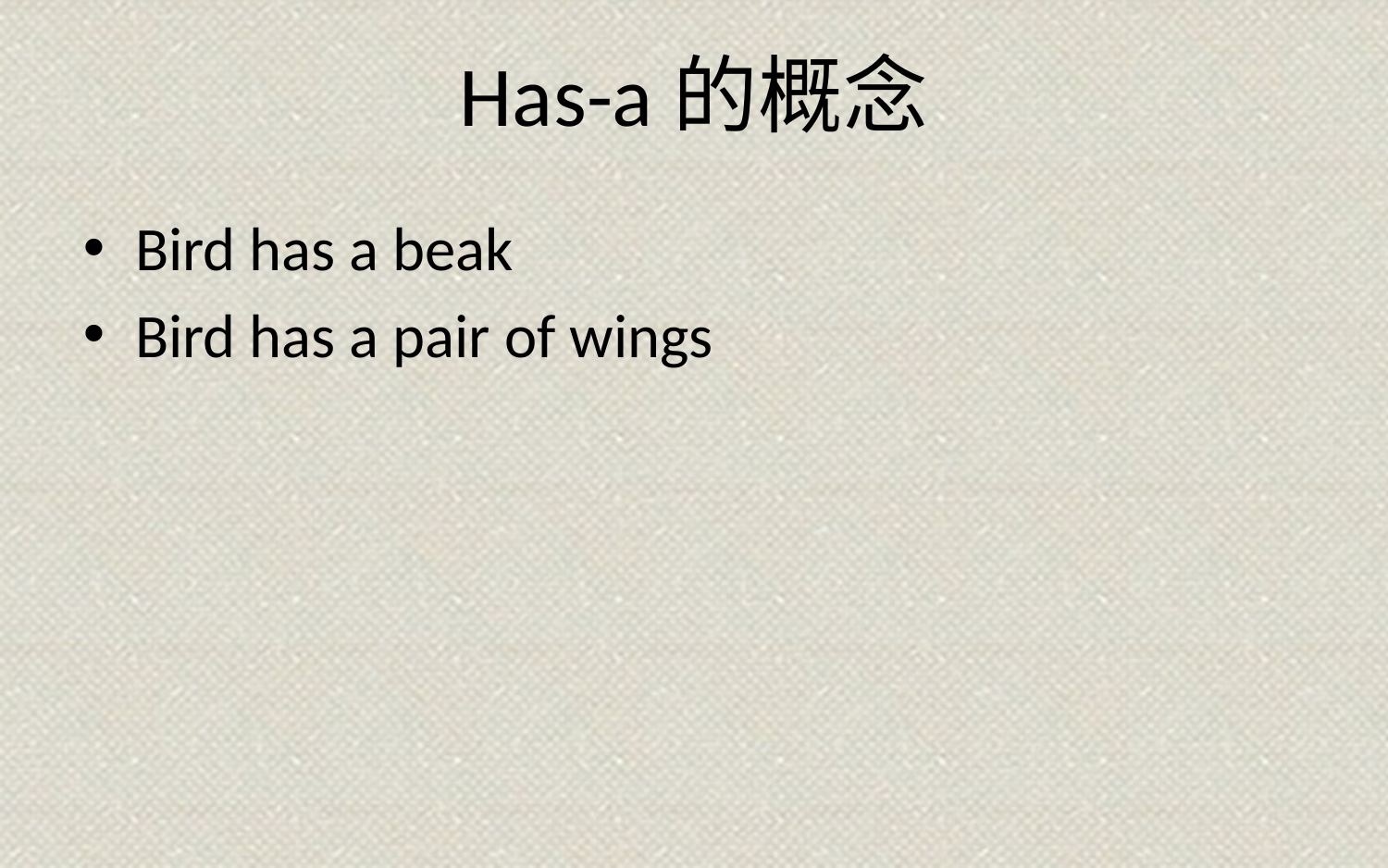

# Has-a的概念
Bird has a beak
Bird has a pair of wings